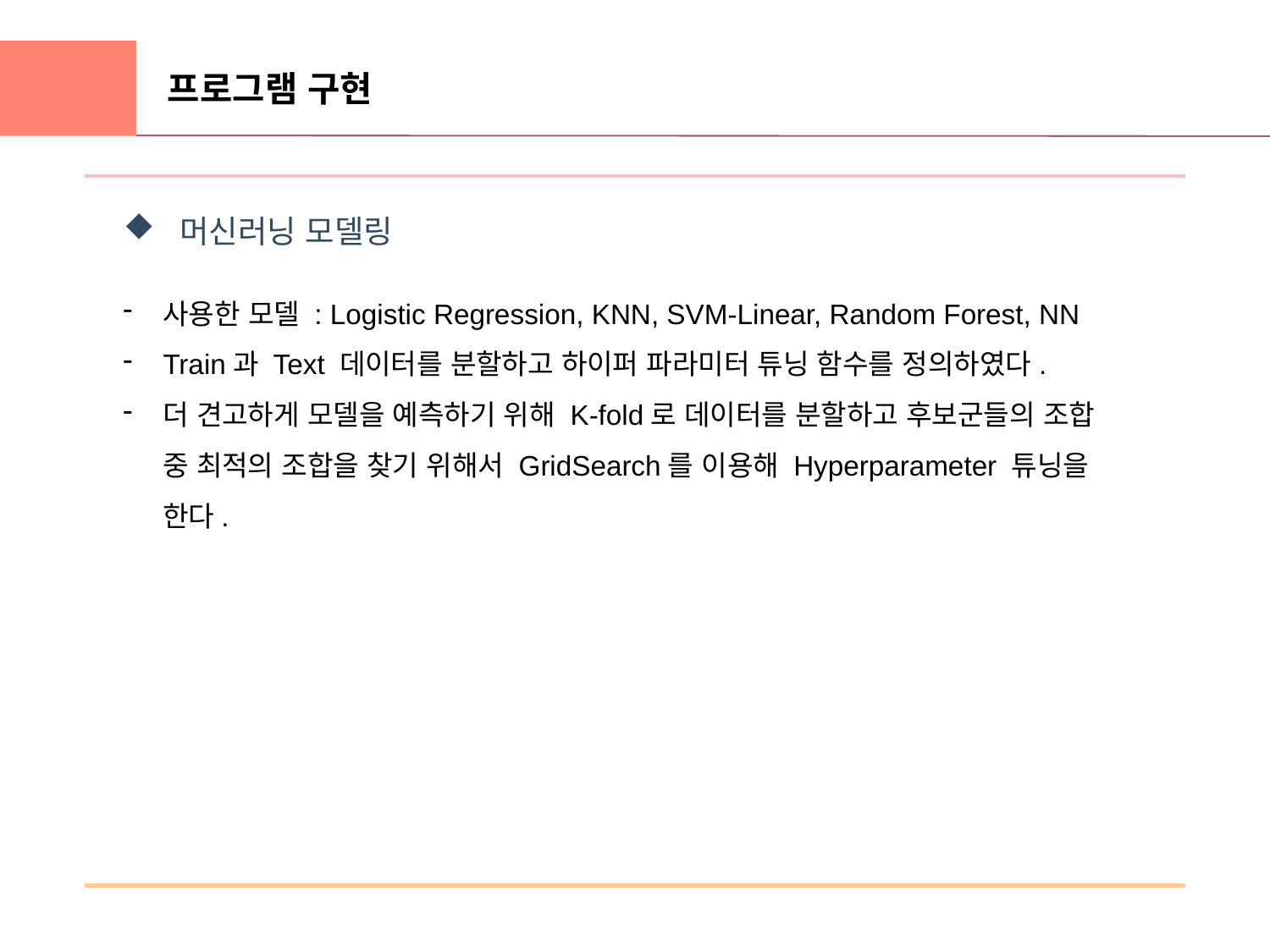

프로그램 구현
 머신러닝 모델링
사용한 모델 : Logistic Regression, KNN, SVM-Linear, Random Forest, NN
Train과 Text 데이터를 분할하고 하이퍼 파라미터 튜닝 함수를 정의하였다.
더 견고하게 모델을 예측하기 위해 K-fold로 데이터를 분할하고 후보군들의 조합 중 최적의 조합을 찾기 위해서 GridSearch를 이용해 Hyperparameter 튜닝을 한다.